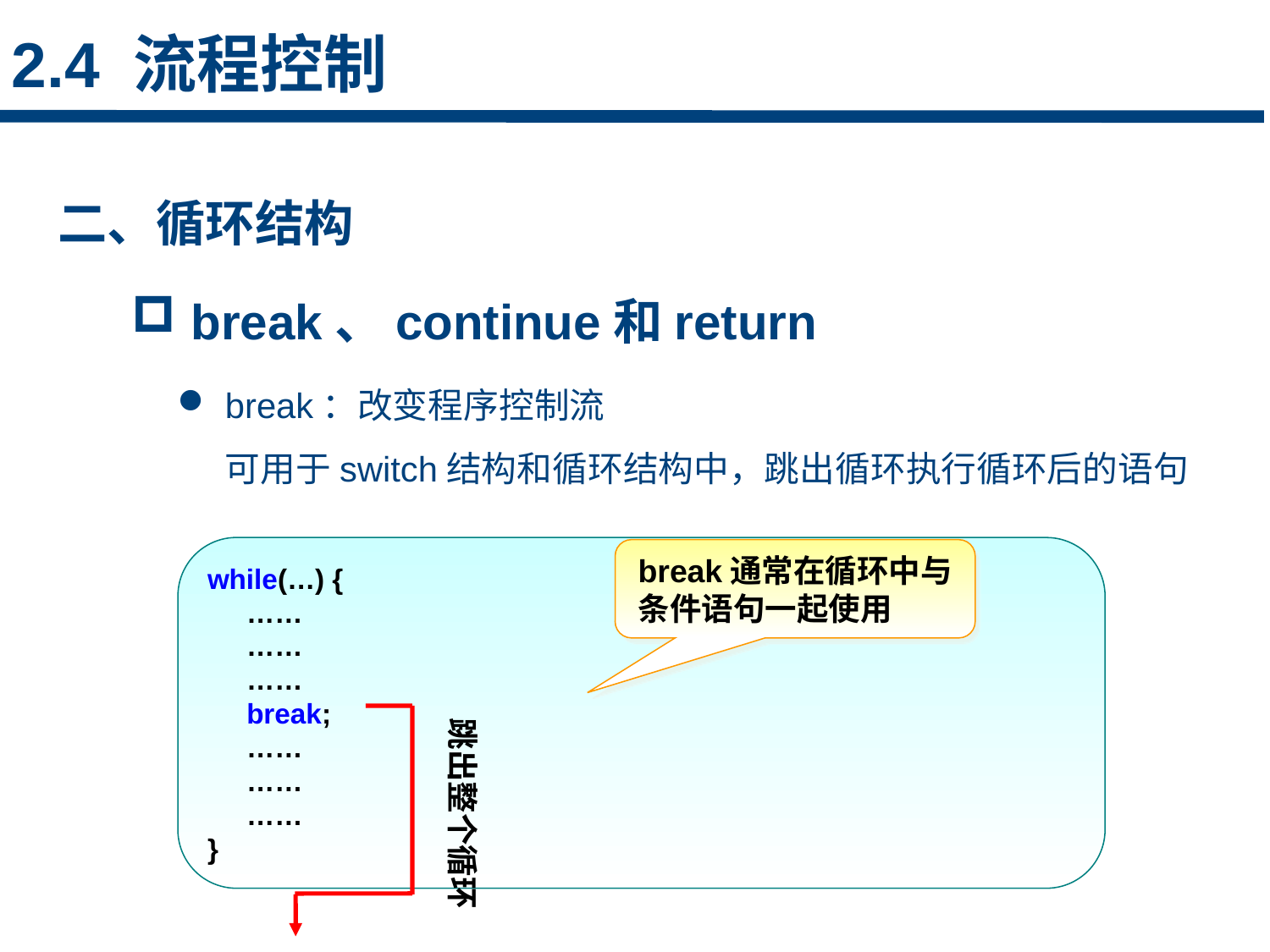

2.4 流程控制
二、循环结构
 break、continue和return

点击添加文本
break：改变程序控制流
     可用于switch结构和循环结构中，跳出循环执行循环后的语句
点击添加文本
while(…) {
     ……
     ……
     ……
     break;
     ……
     ……
     ……
}
break通常在循环中与条件语句一起使用
点击添加文本

跳出整个循环
点击添加文本